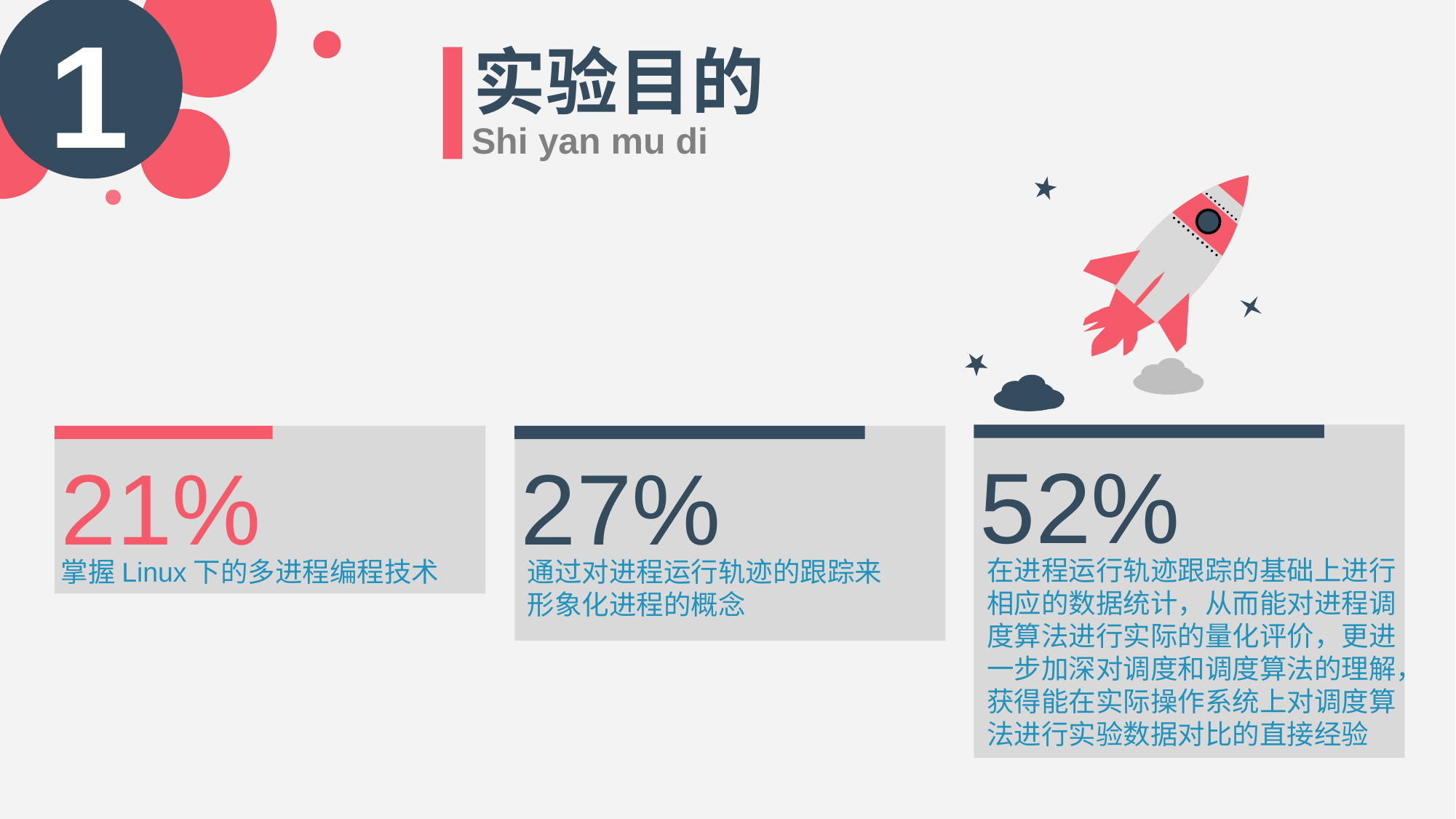

1

实验目的

Shi yan mu di

52%
21%
27%
在进程运行轨迹跟踪的基础上进行
相应的数据统计，从而能对进程调
度算法进行实际的量化评价，更进
一步加深对调度和调度算法的理解，
获得能在实际操作系统上对调度算
法进行实验数据对比的直接经验
掌握Linux下的多进程编程技术
通过对进程运行轨迹的跟踪来
形象化进程的概念